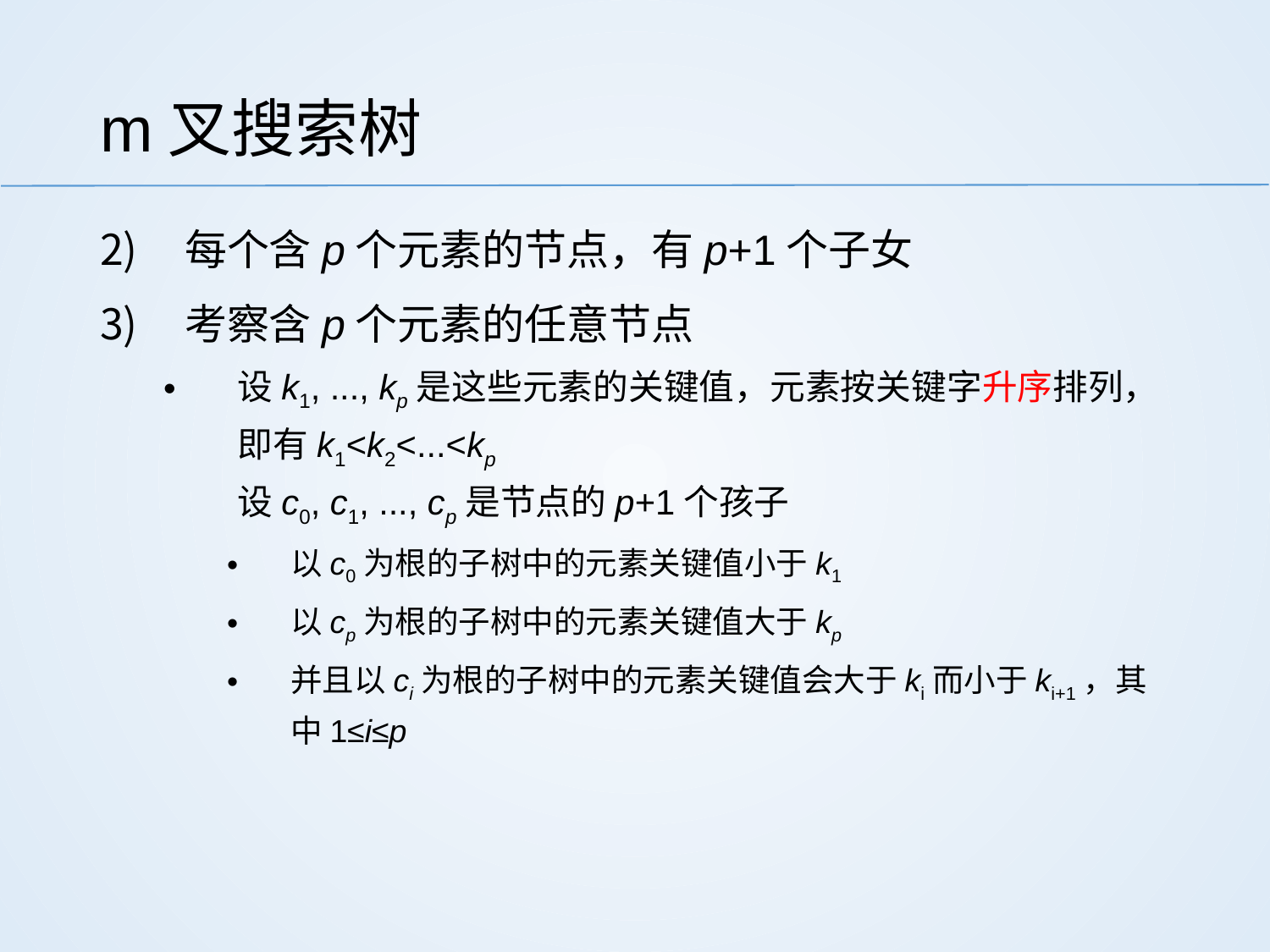

# m叉搜索树
每个含p个元素的节点，有p+1个子女
考察含p个元素的任意节点
设k1, ..., kp是这些元素的关键值，元素按关键字升序排列，即有k1<k2<...<kp
设c0, c1, ..., cp是节点的p+1个孩子
以c0为根的子树中的元素关键值小于k1
以cp为根的子树中的元素关键值大于kp
并且以ci为根的子树中的元素关键值会大于ki而小于ki+1，其中1≤i≤p
104